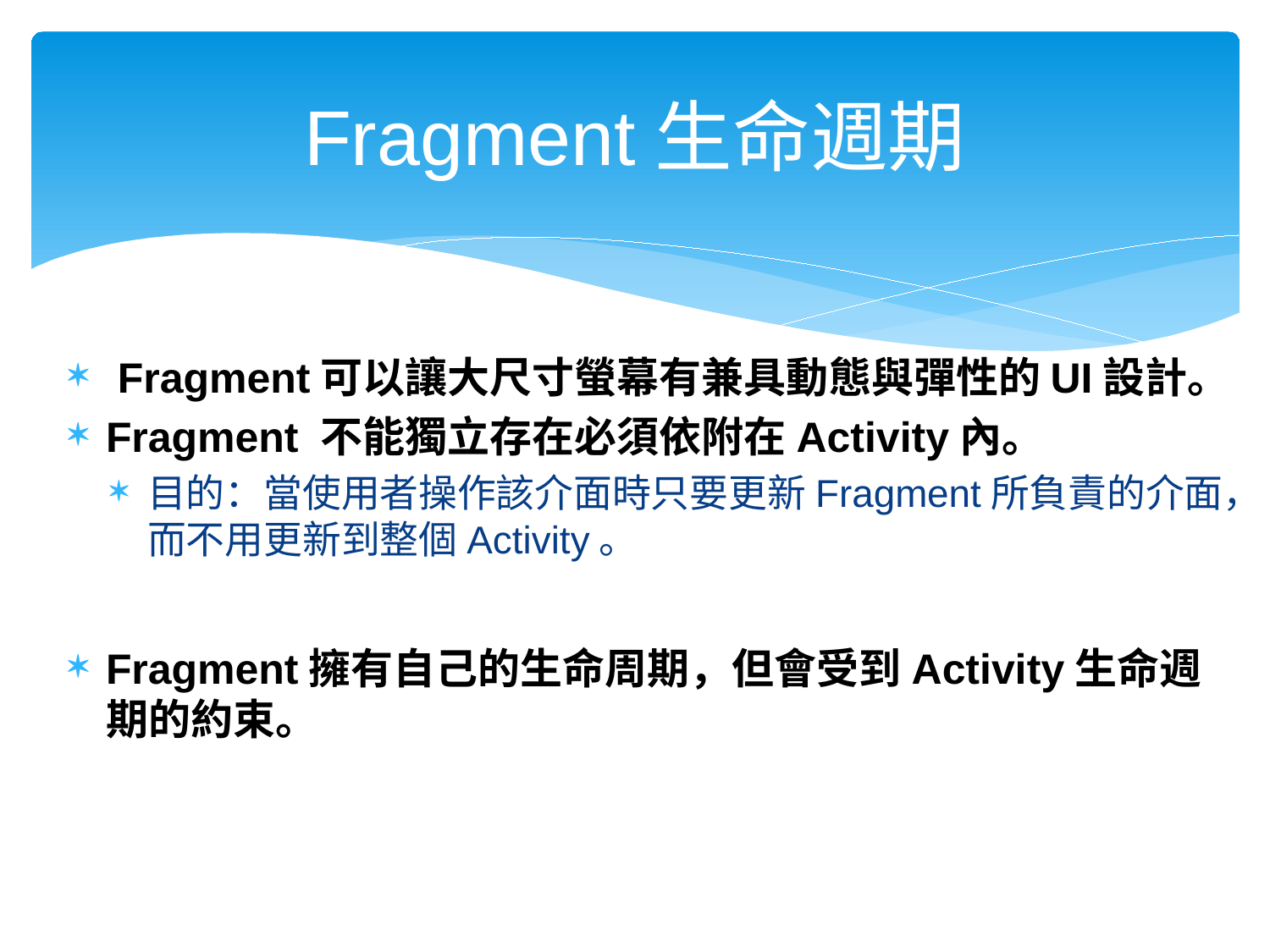

# Fragment生命週期
 Fragment可以讓大尺寸螢幕有兼具動態與彈性的UI設計。
Fragment 不能獨立存在必須依附在Activity內。
目的：當使用者操作該介面時只要更新Fragment所負責的介面，而不用更新到整個Activity。

Fragment擁有自己的生命周期，但會受到Activity生命週期的約束。